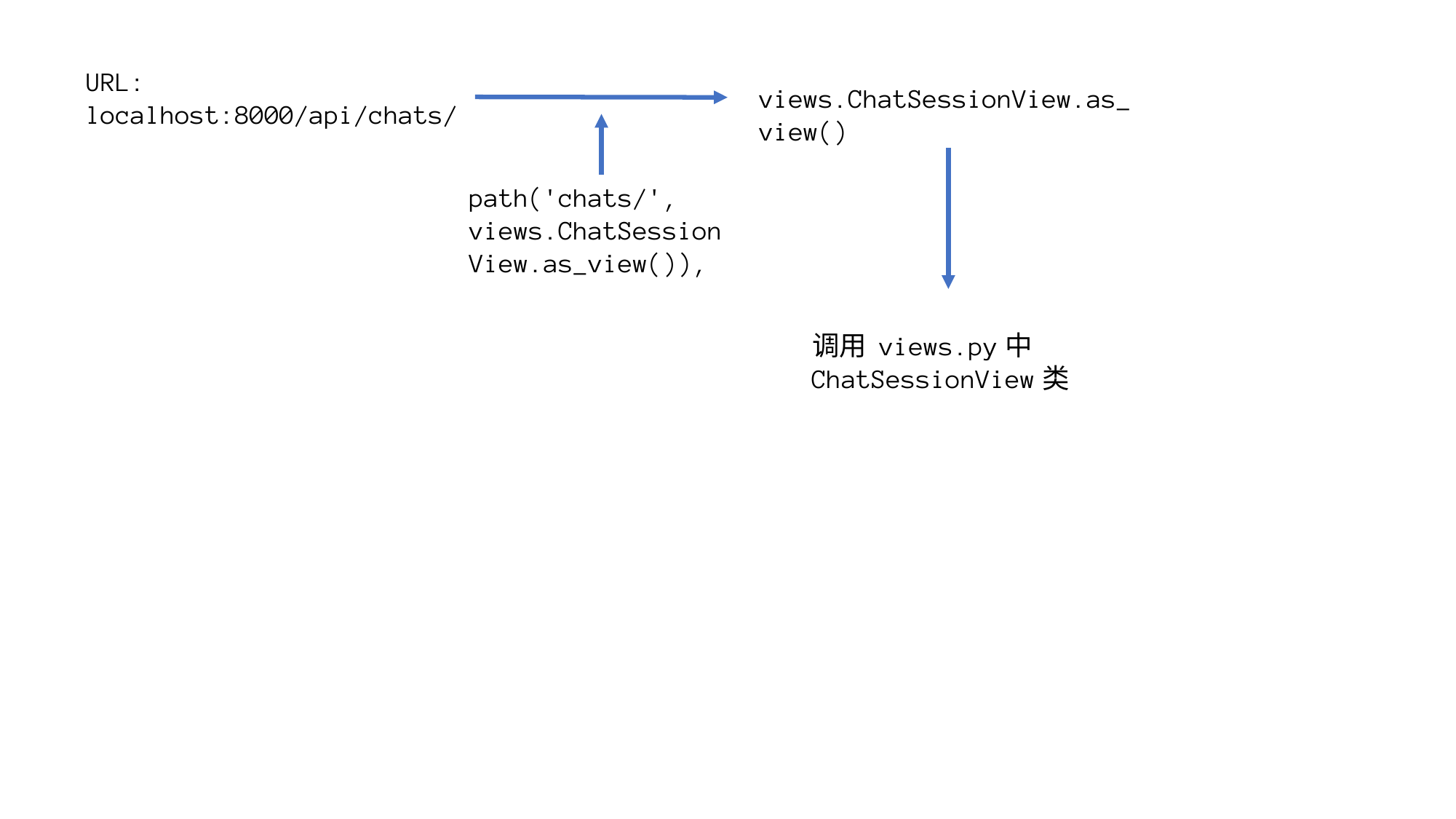

URL:
localhost:8000/api/chats/
views.ChatSessionView.as_view()
path('chats/', views.ChatSessionView.as_view()),
调用 views.py中ChatSessionView类